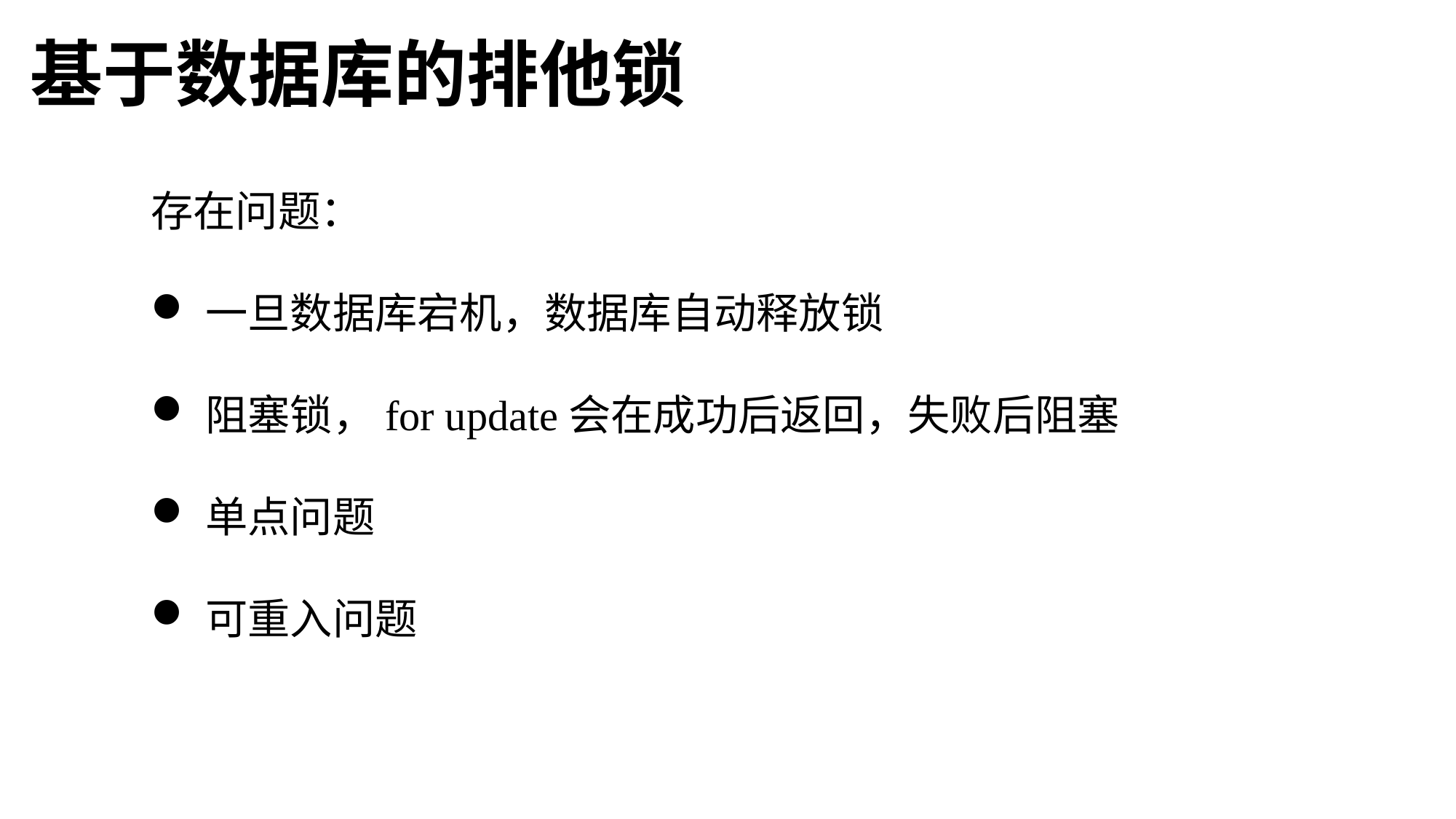

基于数据库的排他锁
存在问题：

一旦数据库宕机，数据库自动释放锁

阻塞锁，for update会在成功后返回，失败后阻塞

单点问题

可重入问题